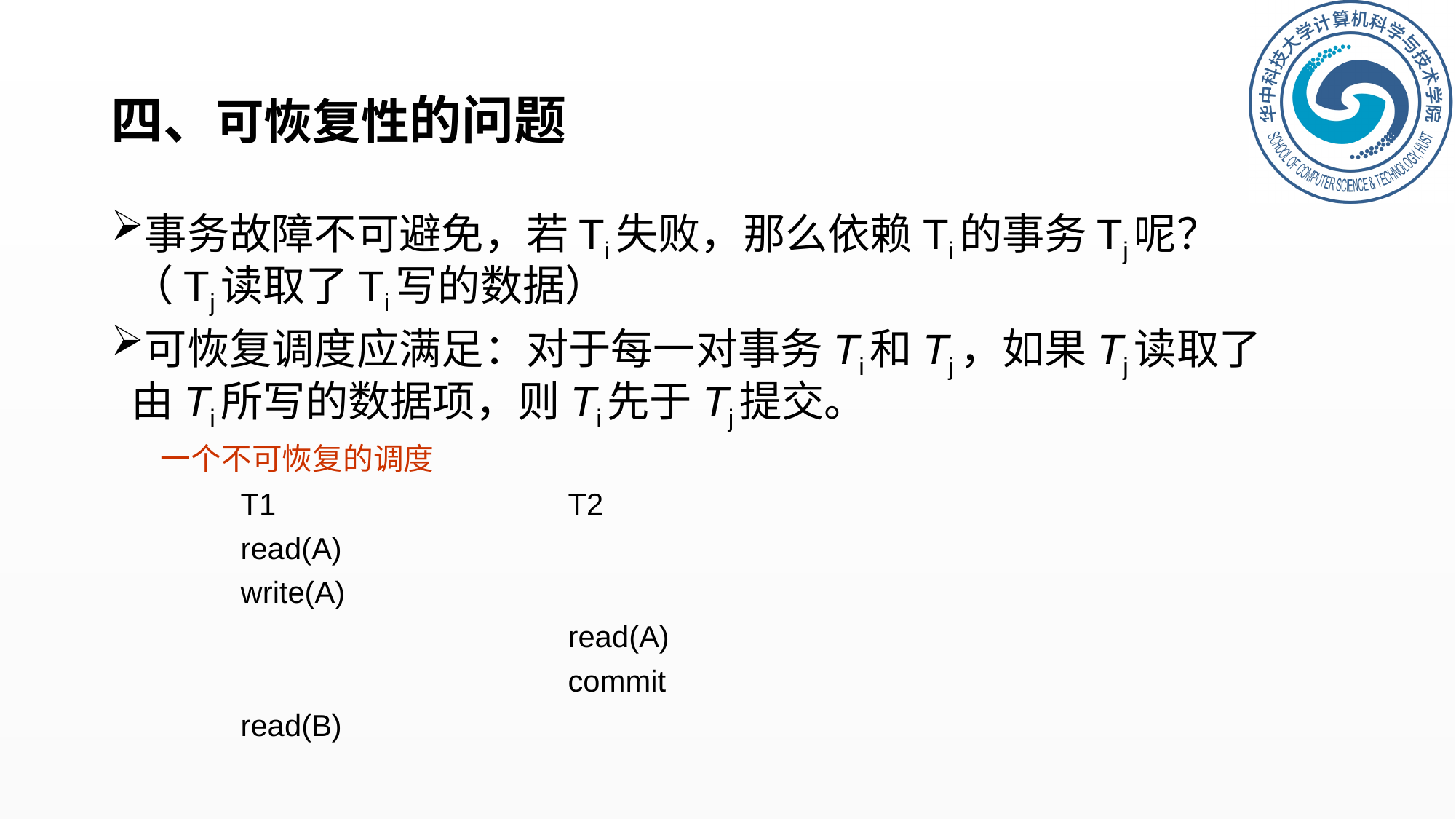

# 四、可恢复性的问题
事务故障不可避免，若Ti失败，那么依赖Ti的事务Tj呢？（Tj读取了Ti写的数据）
可恢复调度应满足：对于每一对事务Ti和Tj，如果Tj读取了由Ti所写的数据项，则Ti先于Tj提交。
     一个不可恢复的调度
		T1 			T2
		read(A)
		write(A)
					read(A)
					commit
		read(B)